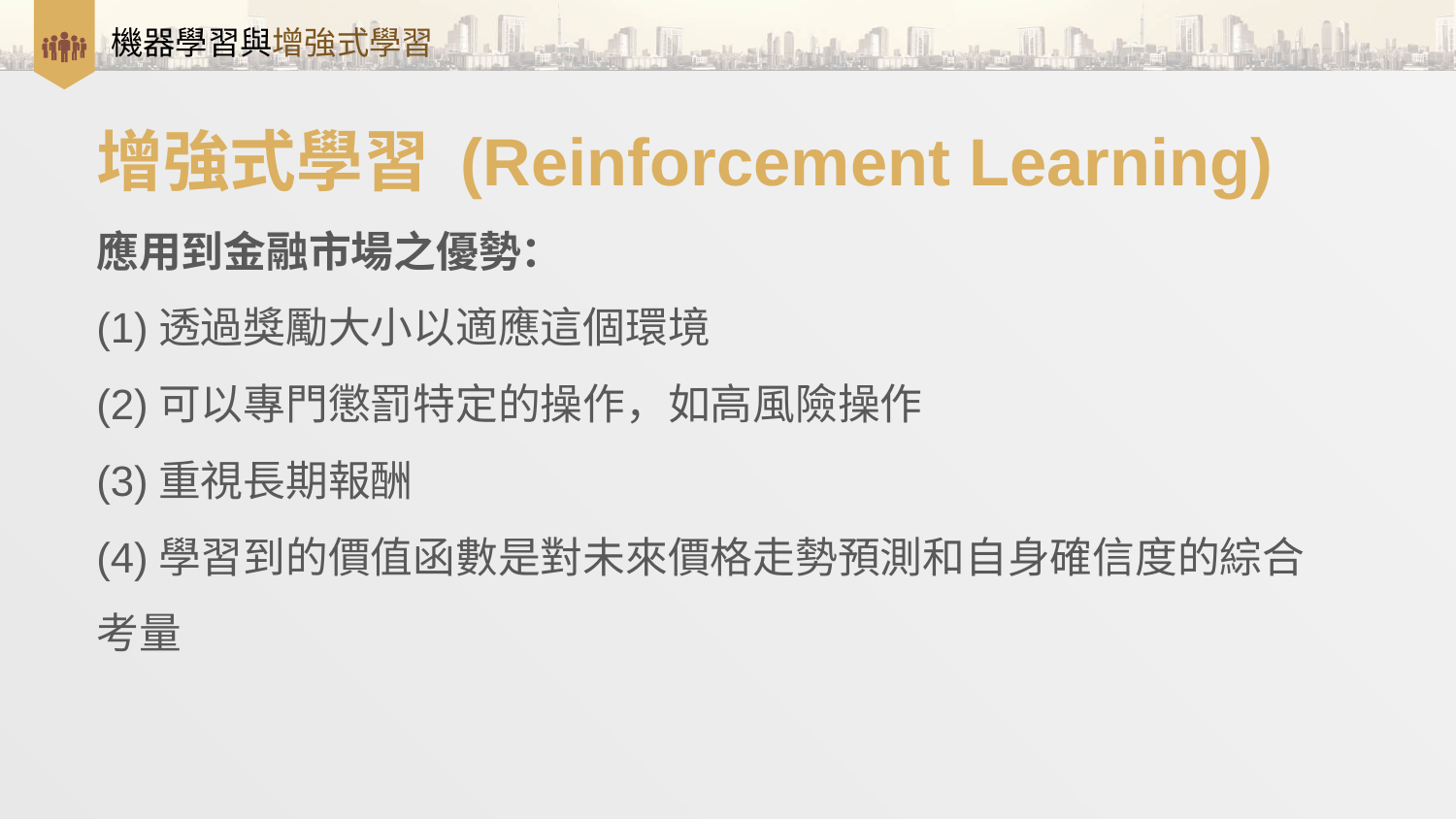

# 機器學習與增強式學習

增強式學習 (Reinforcement Learning)
應用到金融市場之優勢：
(1)透過獎勵大小以適應這個環境
(2)可以專門懲罰特定的操作，如高風險操作
(3)重視長期報酬
(4)學習到的價值函數是對未來價格走勢預測和自身確信度的綜合考量